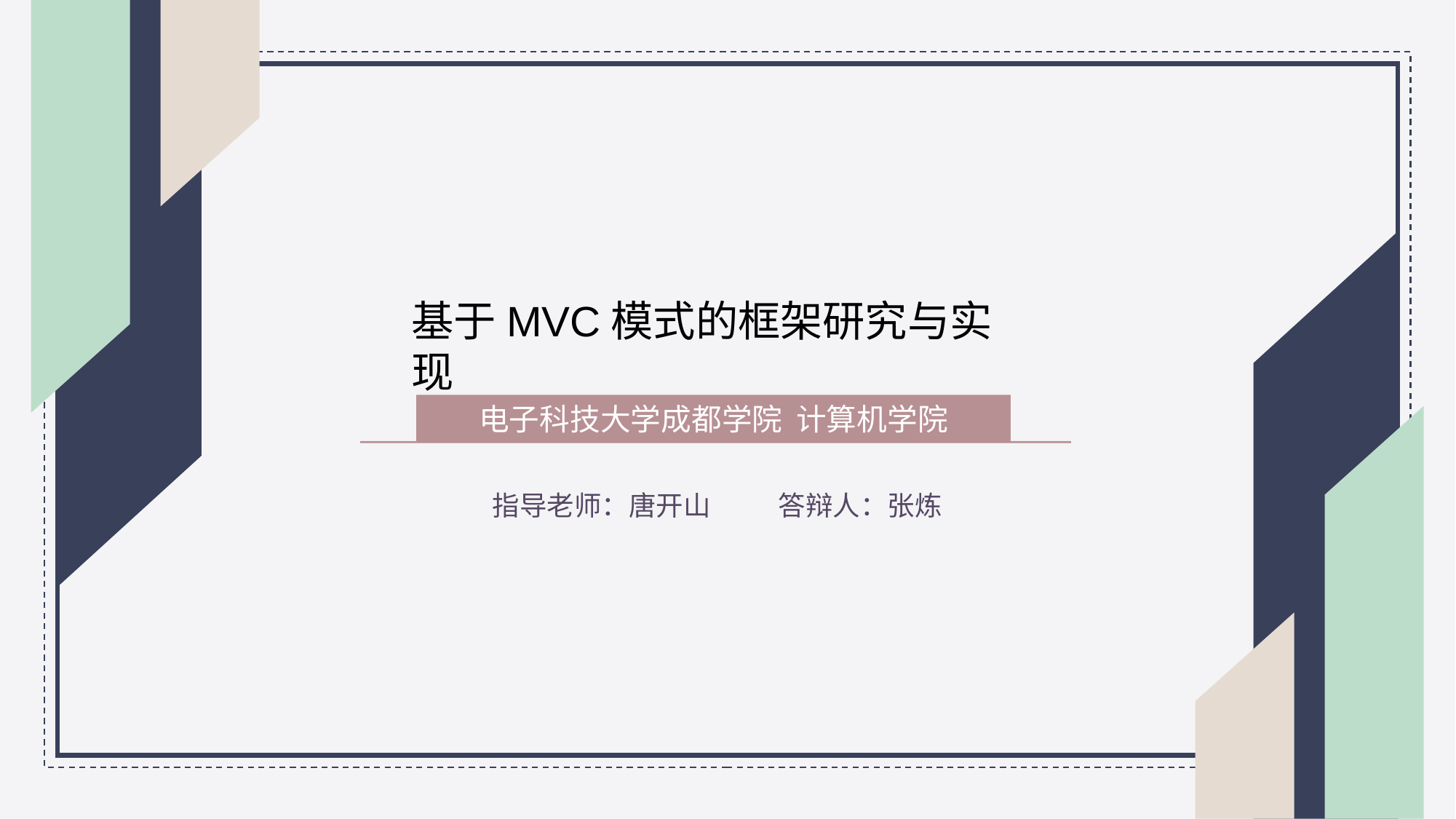

基于MVC模式的框架研究与实现
电子科技大学成都学院  计算机学院

指导老师：唐开山           答辩人：张炼